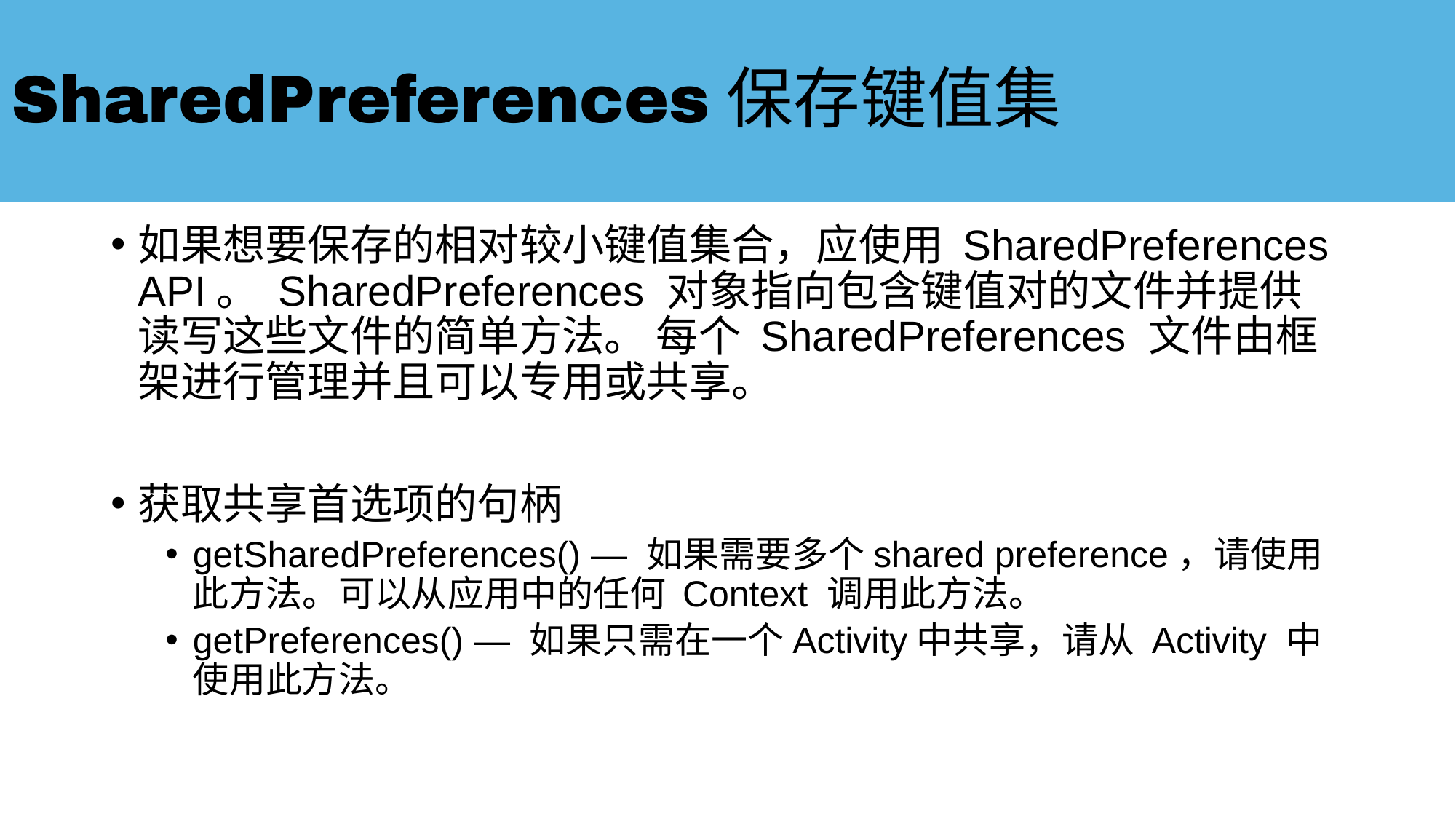

# SharedPreferences保存键值集
如果想要保存的相对较小键值集合，应使用 SharedPreferences API。 SharedPreferences 对象指向包含键值对的文件并提供读写这些文件的简单方法。 每个 SharedPreferences 文件由框架进行管理并且可以专用或共享。

获取共享首选项的句柄
getSharedPreferences() — 如果需要多个shared preference，请使用此方法。可以从应用中的任何 Context 调用此方法。
getPreferences() — 如果只需在一个Activity中共享，请从 Activity 中使用此方法。